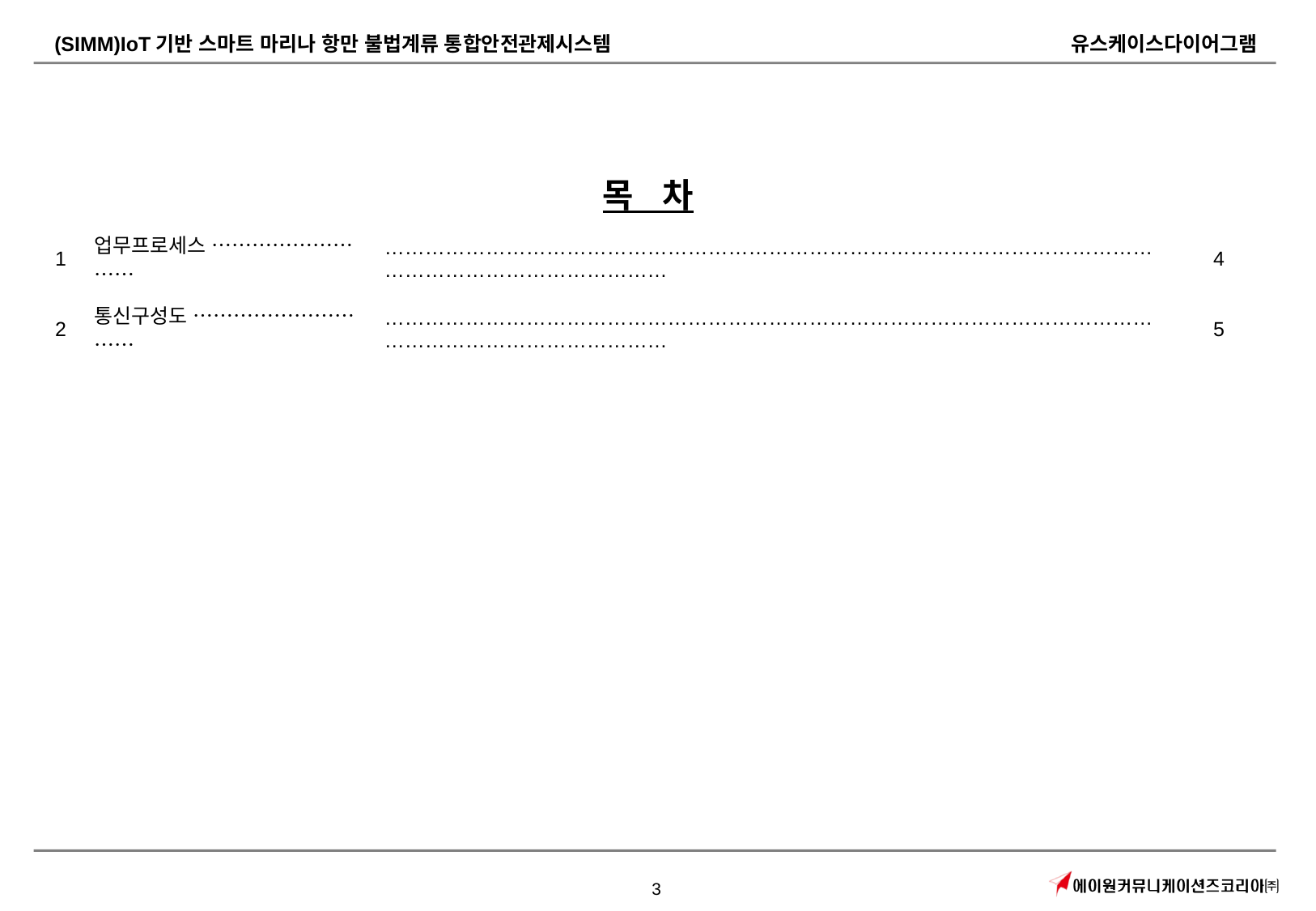

| 목 차 |  |  |  |
| --- | --- | --- | --- |
| 1 | 업무프로세스 ……………………… | ………………………………………………………………………………………………………………………………………… | 4 |
| 2 | 통신구성도 ………………………… | ………………………………………………………………………………………………………………………………………… | 5 |